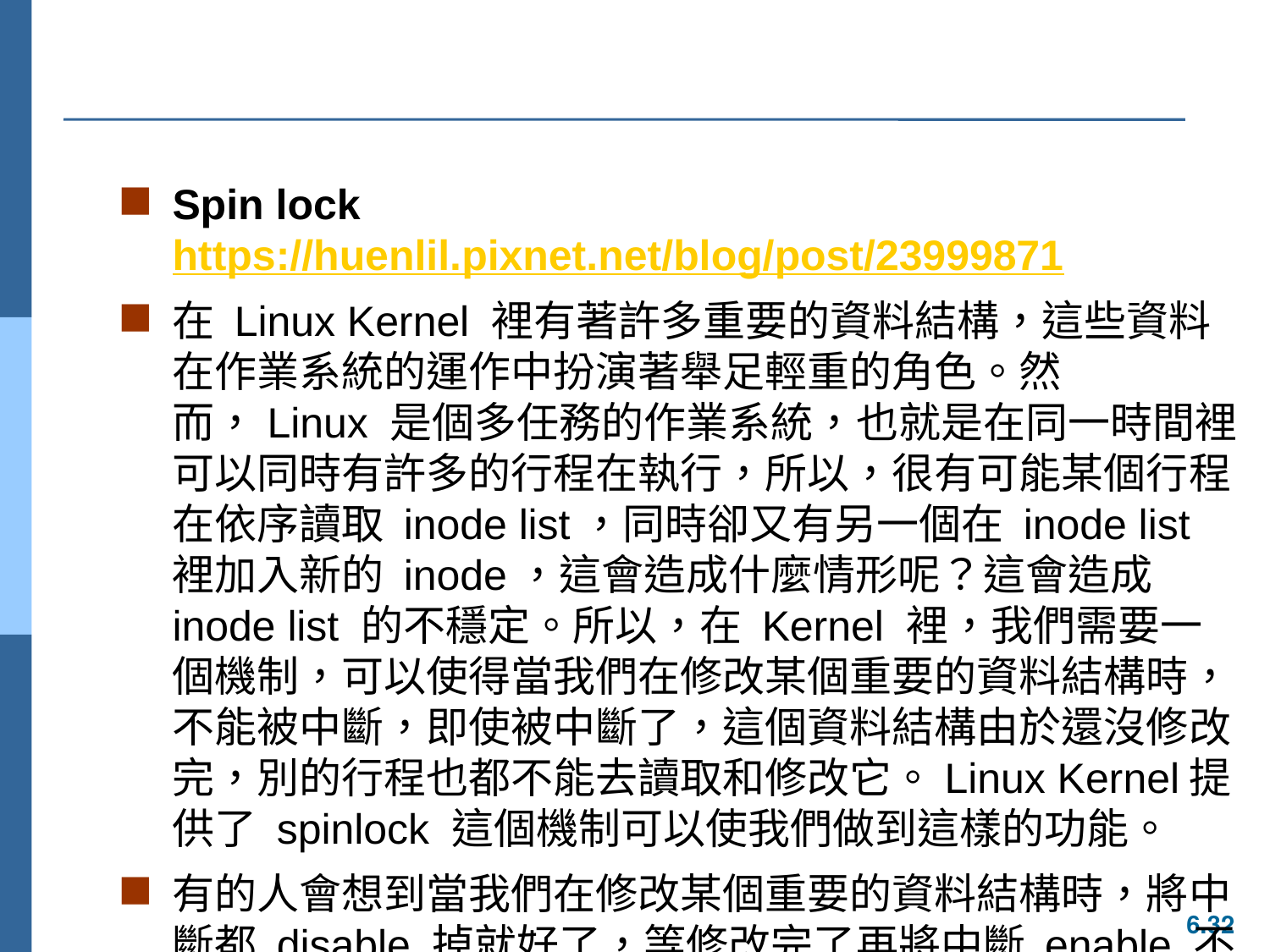

#
Spin lock  https://huenlil.pixnet.net/blog/post/23999871
在 Linux Kernel 裡有著許多重要的資料結構，這些資料在作業系統的運作中扮演著舉足輕重的角色。然而，Linux 是個多任務的作業系統，也就是在同一時間裡可以同時有許多的行程在執行，所以，很有可能某個行程在依序讀取 inode list，同時卻又有另一個在 inode list 裡加入新的 inode，這會造成什麼情形呢？這會造成 inode list 的不穩定。所以，在 Kernel 裡，我們需要一個機制，可以使得當我們在修改某個重要的資料結構時，不能被中斷，即使被中斷了，這個資料結構由於還沒修改完，別的行程也都不能去讀取和修改它。Linux Kernel提供了 spinlock 這個機制可以使我們做到這樣的功能。
有的人會想到當我們在修改某個重要的資料結構時，將中斷都 disable 掉就好了，等修改完了再將中斷 enable 不就得了，何必還要再提供一個 spinlock 來做同樣的事。在 uni-processor 的環境底下，的確是如此。所謂 uni-processor 就是指只有一個 CPU 的電腦，但是在SMP的環境下就不是這幺一回事了。
我們知道現在 Linux 已經有支持 SMP，也就是可以使用多顆 CPU 來加快系統的速度，如果當我們在修改重要的資料結構時，將執行修改工作的 CPU 中斷 disable 掉的話，只有目前的這個 CPU 的執行不會被中斷，在 SMP 環境下，還有別的 CPU 正同時運作，如果別的 CPU 也去修改這個資料結構的話，就會造成同時有兩個 CPU 在修改它，不穩定性就會產生。解決方法是將全部的 CPU 中斷都 disable 掉，等修改完之後，再全部都 enable 起來。但是這樣的做法其 cost 會很大，整個系統的效能會 down 下來。因此，Linux Kernel 才會提供 spinlock 這樣的機制，它不會將全部 CPU 的中斷 disable 掉，所以效率比上述的方法好，但同時卻又能確保資料的穩定性，不會有某個行程在修改它，另外又有一個行程在讀取或修改它的情形發生。